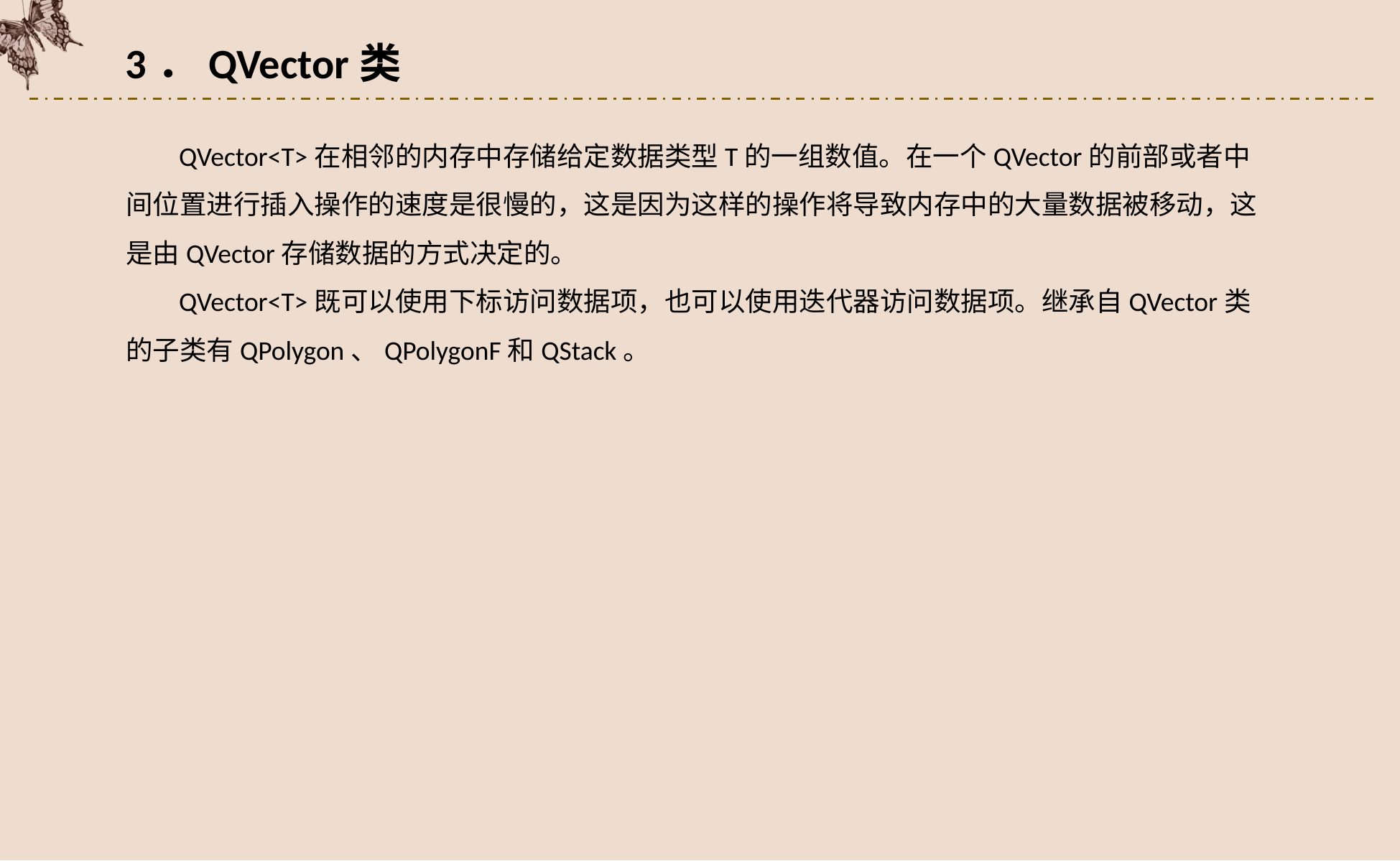

3．QVector类
QVector<T>在相邻的内存中存储给定数据类型T的一组数值。在一个QVector的前部或者中间位置进行插入操作的速度是很慢的，这是因为这样的操作将导致内存中的大量数据被移动，这是由QVector存储数据的方式决定的。
QVector<T>既可以使用下标访问数据项，也可以使用迭代器访问数据项。继承自QVector类的子类有QPolygon、QPolygonF和QStack。